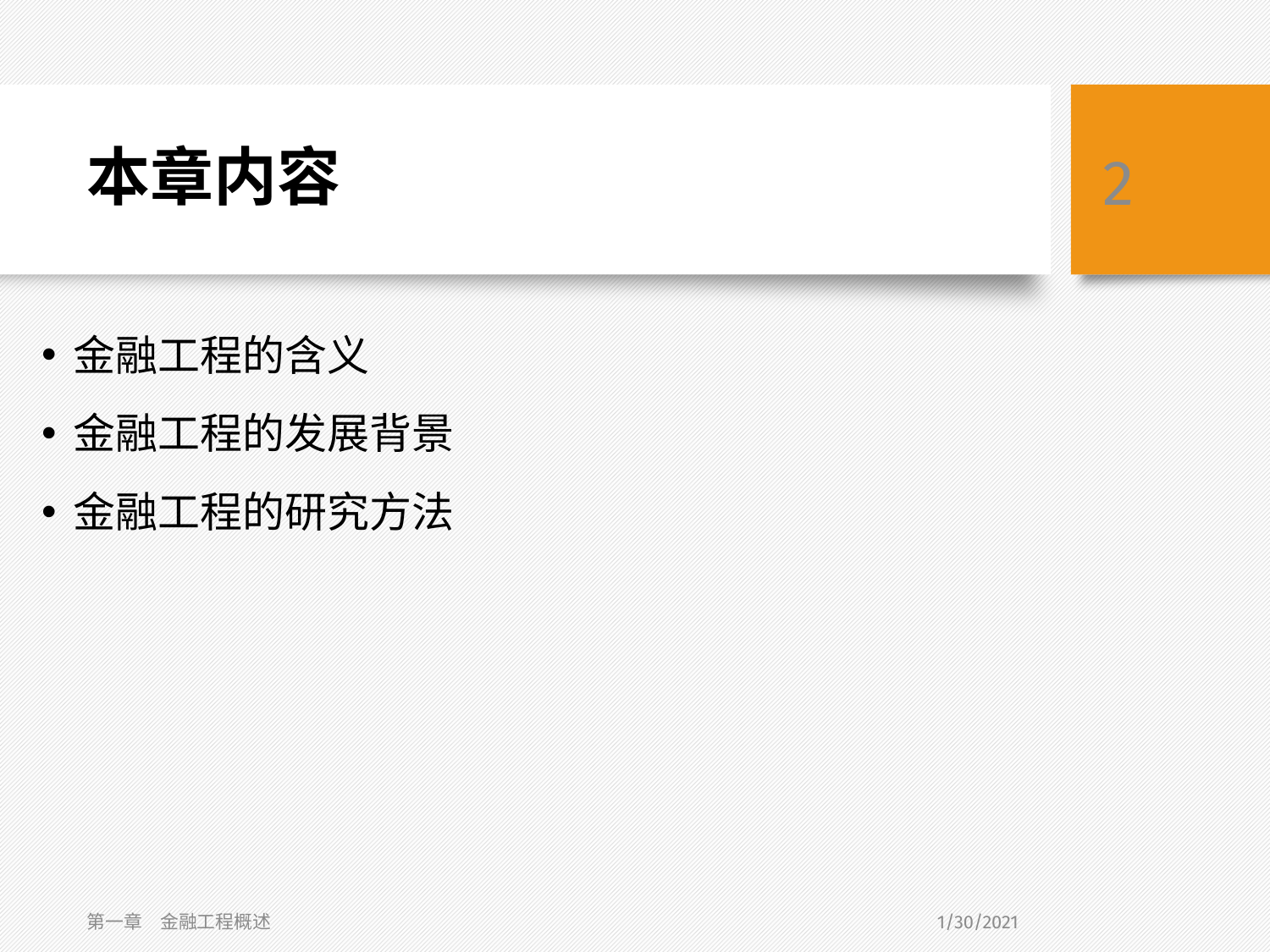

# 本章内容
2
金融工程的含义
金融工程的发展背景
金融工程的研究方法

1/30/2021
第一章　金融工程概述